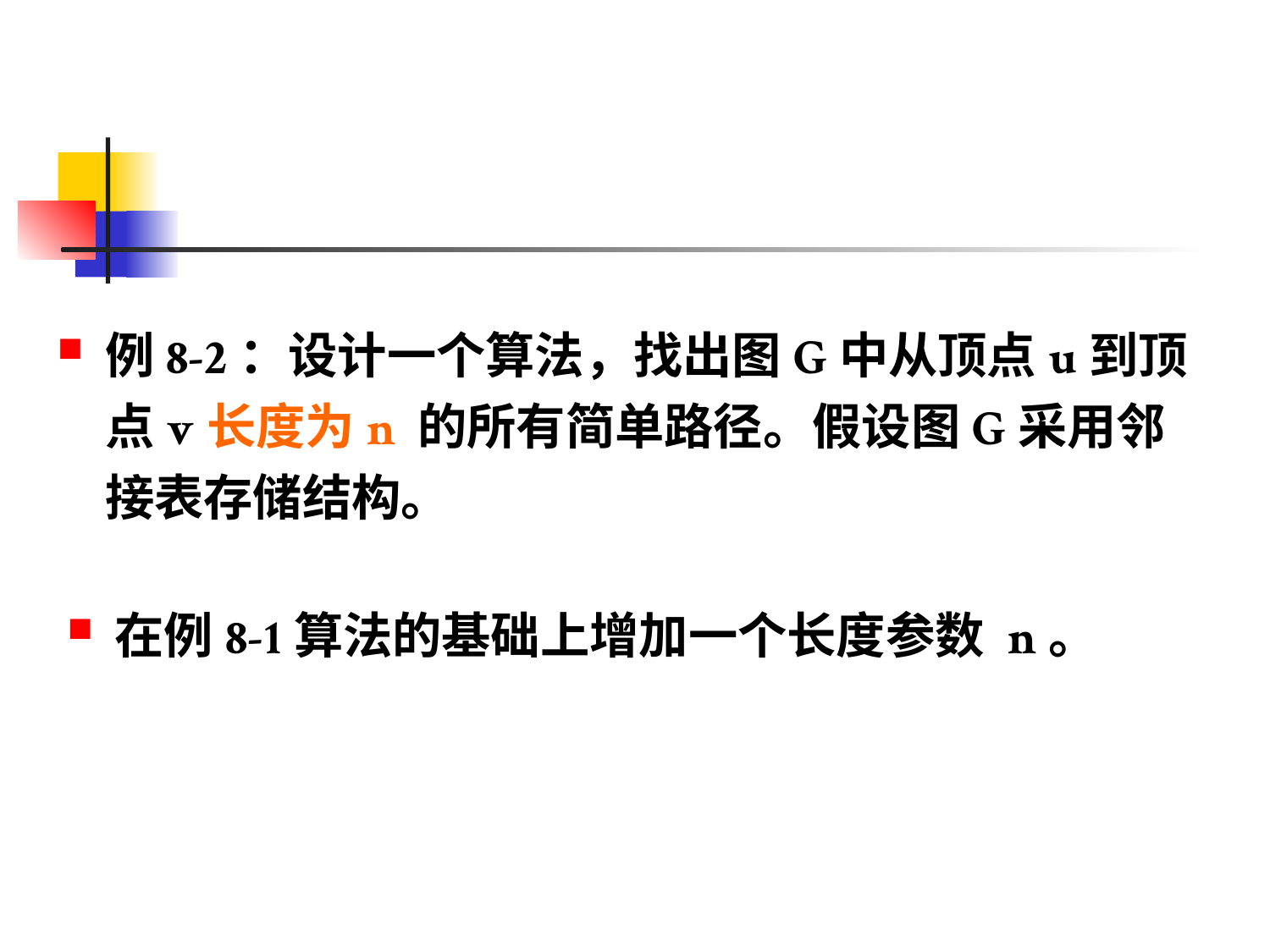

例8-2：设计一个算法，找出图G中从顶点u到顶点v长度为n 的所有简单路径。假设图G采用邻接表存储结构。
在例8-1算法的基础上增加一个长度参数 n。